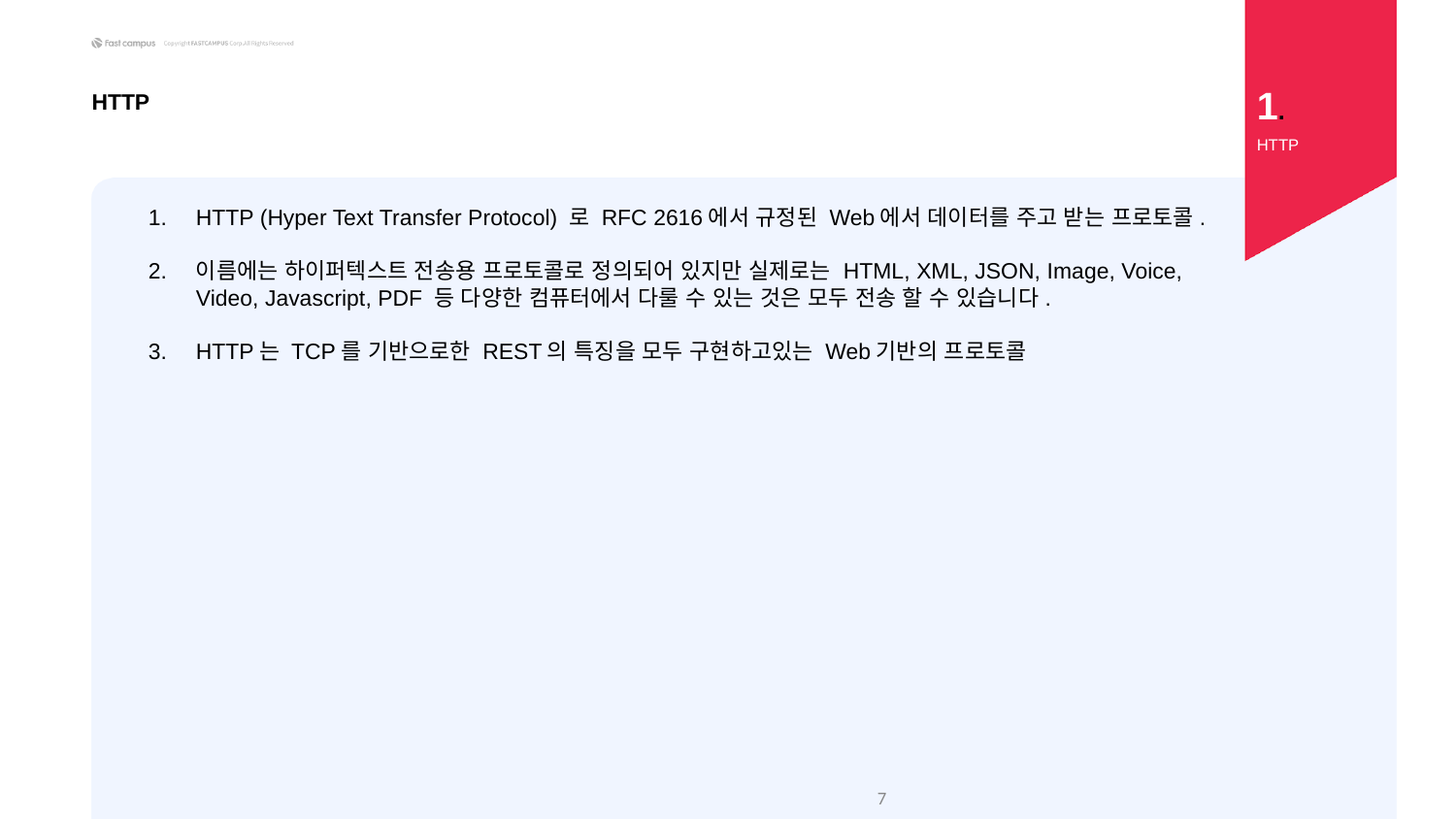

1.
HTTP
HTTP
HTTP (Hyper Text Transfer Protocol) 로 RFC 2616에서 규정된 Web에서 데이터를 주고 받는 프로토콜.

이름에는 하이퍼텍스트 전송용 프로토콜로 정의되어 있지만 실제로는 HTML, XML, JSON, Image, Voice, Video, Javascript, PDF 등 다양한 컴퓨터에서 다룰 수 있는 것은 모두 전송 할 수 있습니다.

HTTP는 TCP를 기반으로한 REST의 특징을 모두 구현하고있는 Web기반의 프로토콜

7